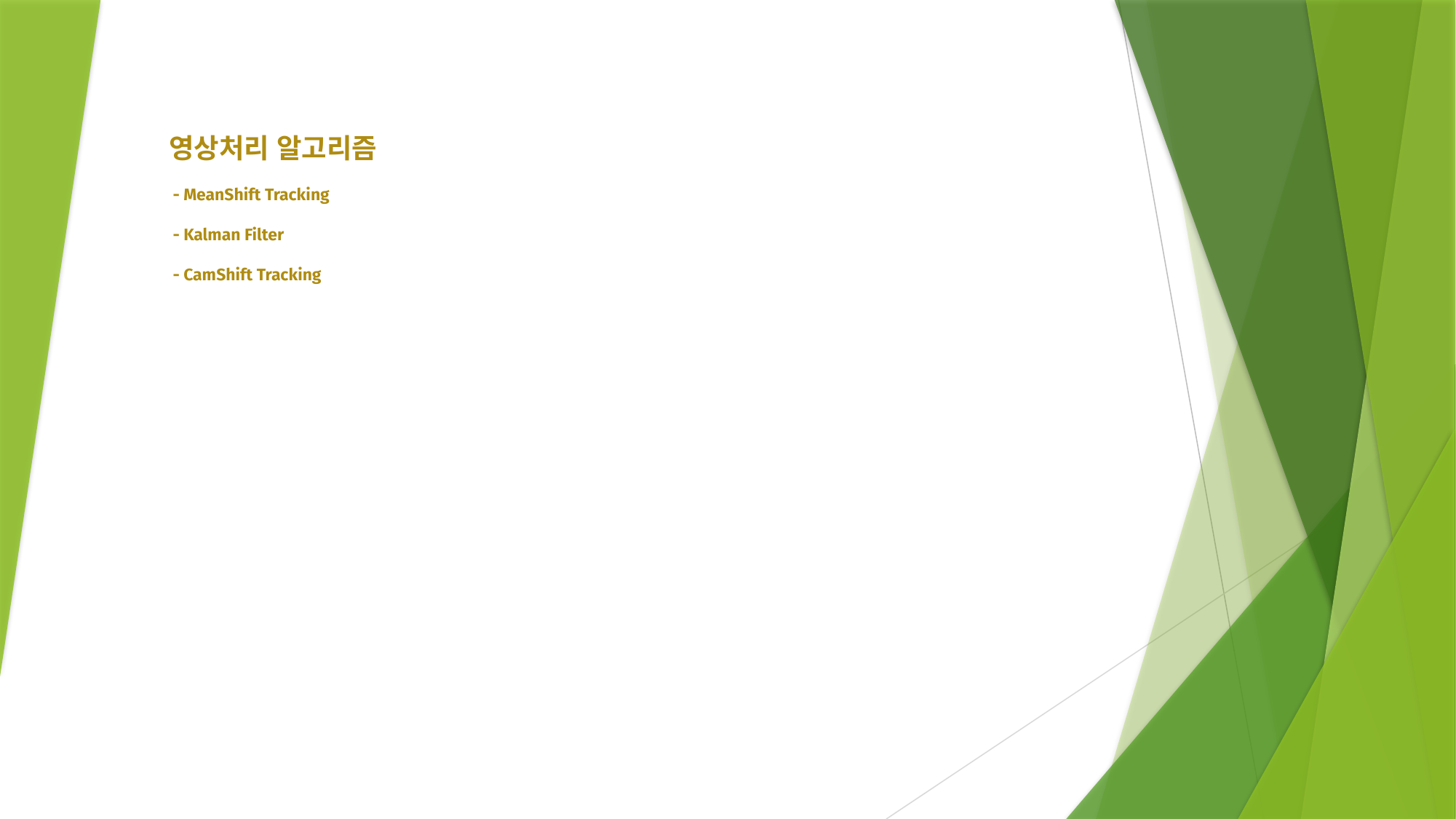

영상처리 알고리즘

 - MeanShift Tracking

 - Kalman Filter

 - CamShift Tracking